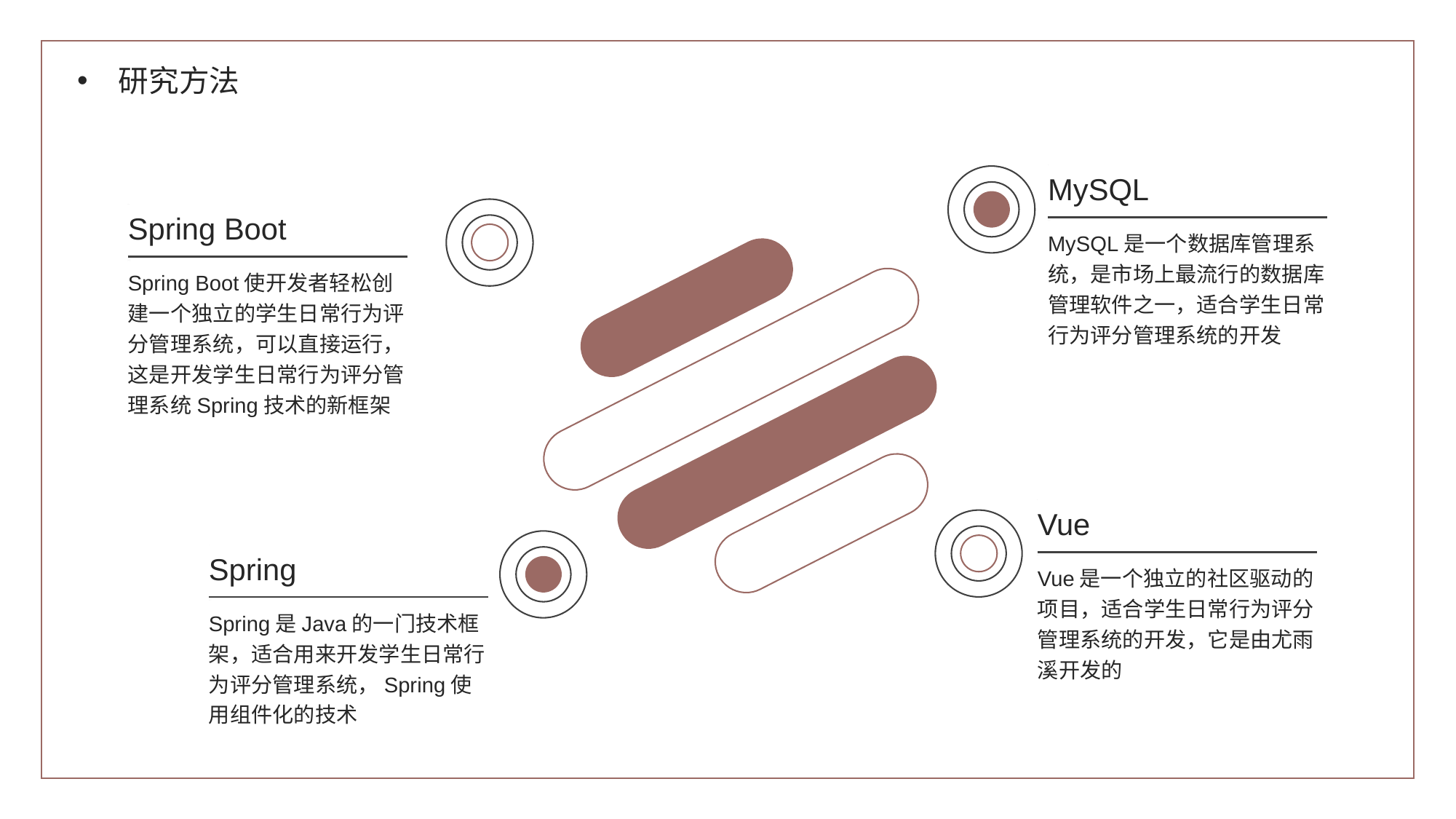

研究方法
MySQL

Spring Boot

MySQL是一个数据库管理系统，是市场上最流行的数据库管理软件之一，适合学生日常行为评分管理系统的开发

Spring Boot使开发者轻松创建一个独立的学生日常行为评分管理系统，可以直接运行，这是开发学生日常行为评分管理系统Spring技术的新框架

Vue

Spring

Vue是一个独立的社区驱动的项目，适合学生日常行为评分管理系统的开发，它是由尤雨溪开发的

Spring是Java的一门技术框架，适合用来开发学生日常行为评分管理系统，Spring使用组件化的技术